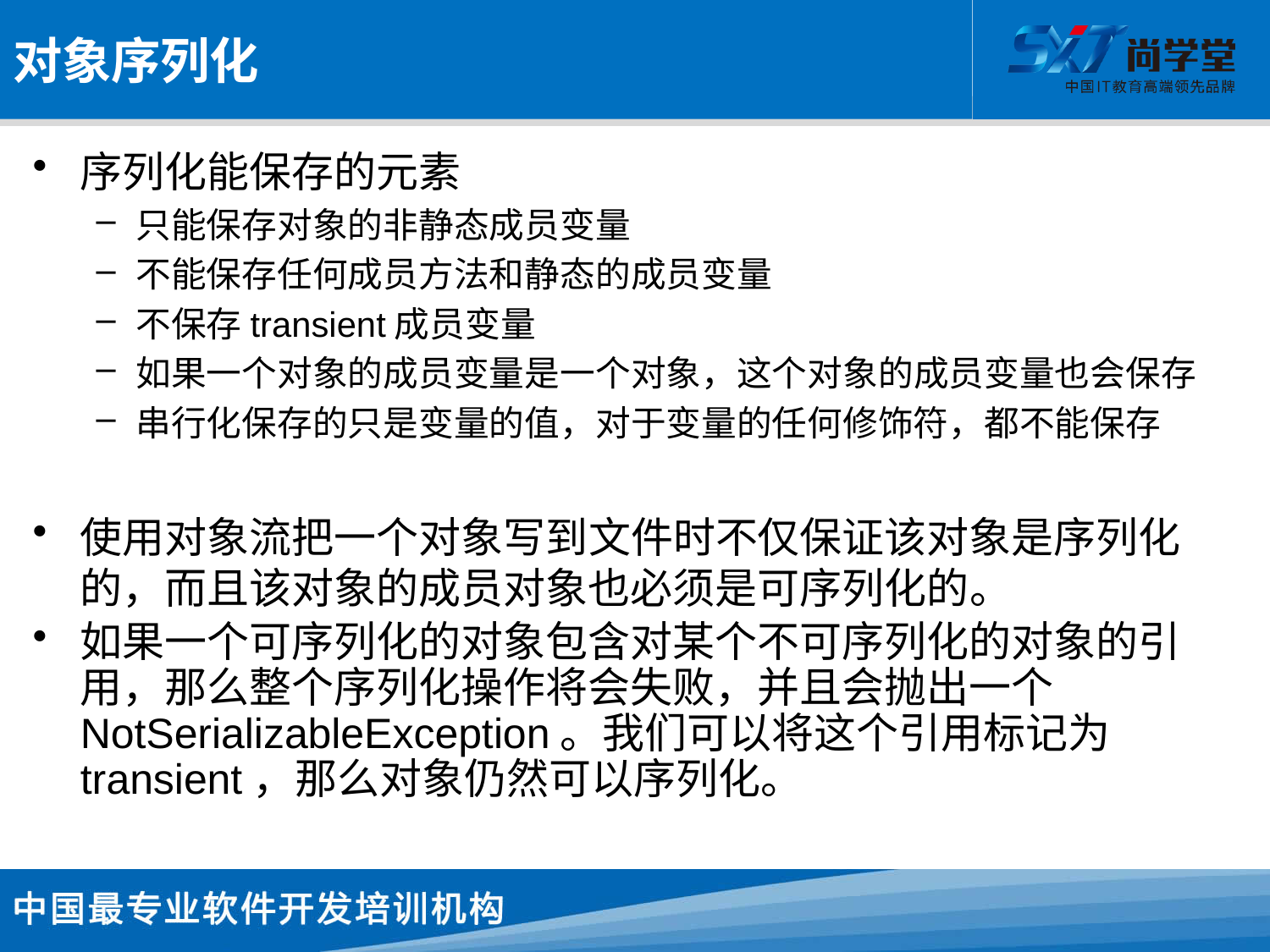

# 对象序列化
序列化能保存的元素
只能保存对象的非静态成员变量
不能保存任何成员方法和静态的成员变量
不保存transient成员变量
如果一个对象的成员变量是一个对象，这个对象的成员变量也会保存
串行化保存的只是变量的值，对于变量的任何修饰符，都不能保存

使用对象流把一个对象写到文件时不仅保证该对象是序列化的，而且该对象的成员对象也必须是可序列化的。
如果一个可序列化的对象包含对某个不可序列化的对象的引用，那么整个序列化操作将会失败，并且会抛出一个NotSerializableException。我们可以将这个引用标记为transient，那么对象仍然可以序列化。